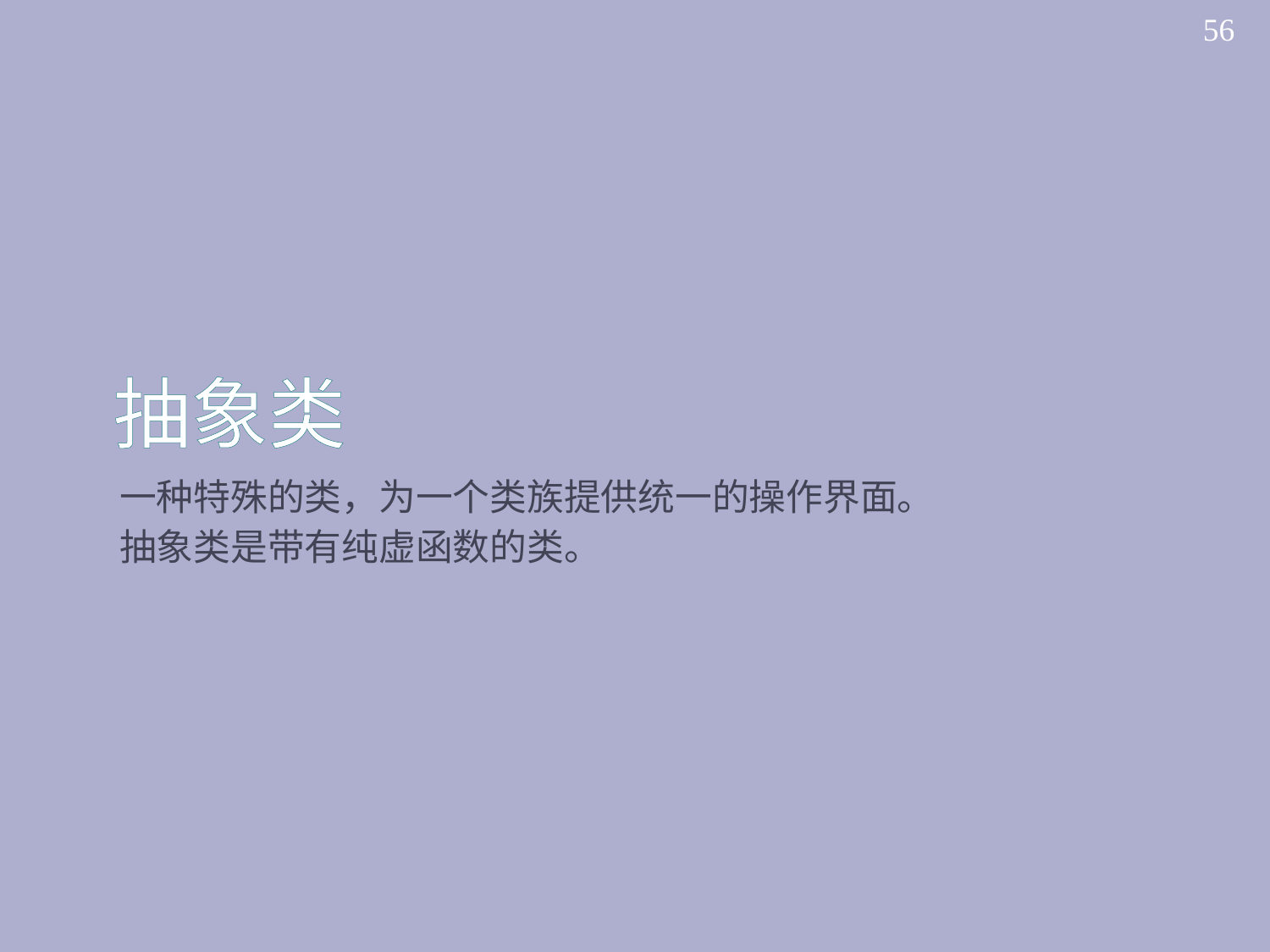

56
# 抽象类
一种特殊的类，为一个类族提供统一的操作界面。
抽象类是带有纯虚函数的类。